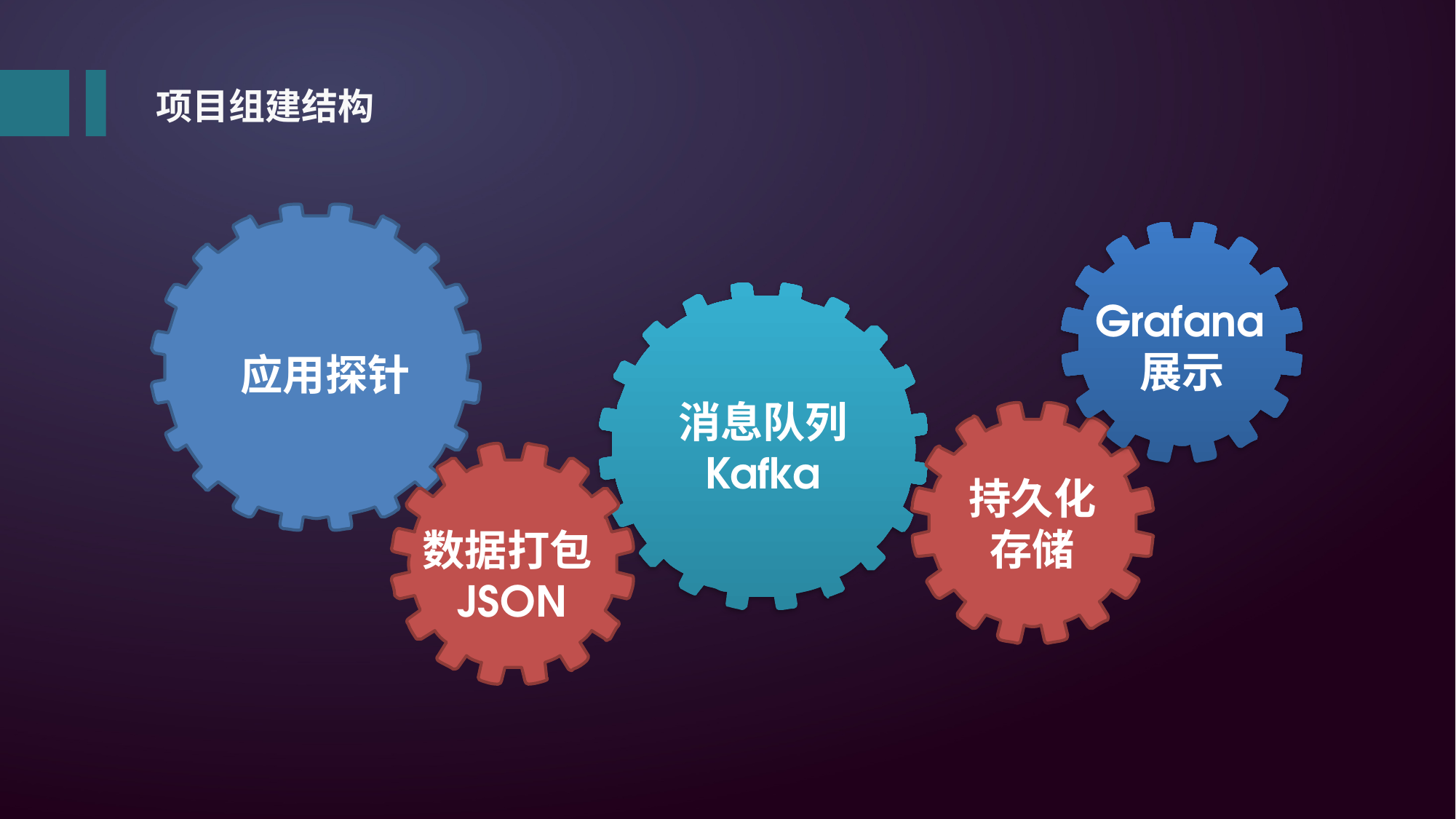

项目组建结构

Grafana展示
应用探针
消息队列
Kafka

持久化存储
数据打包JSON